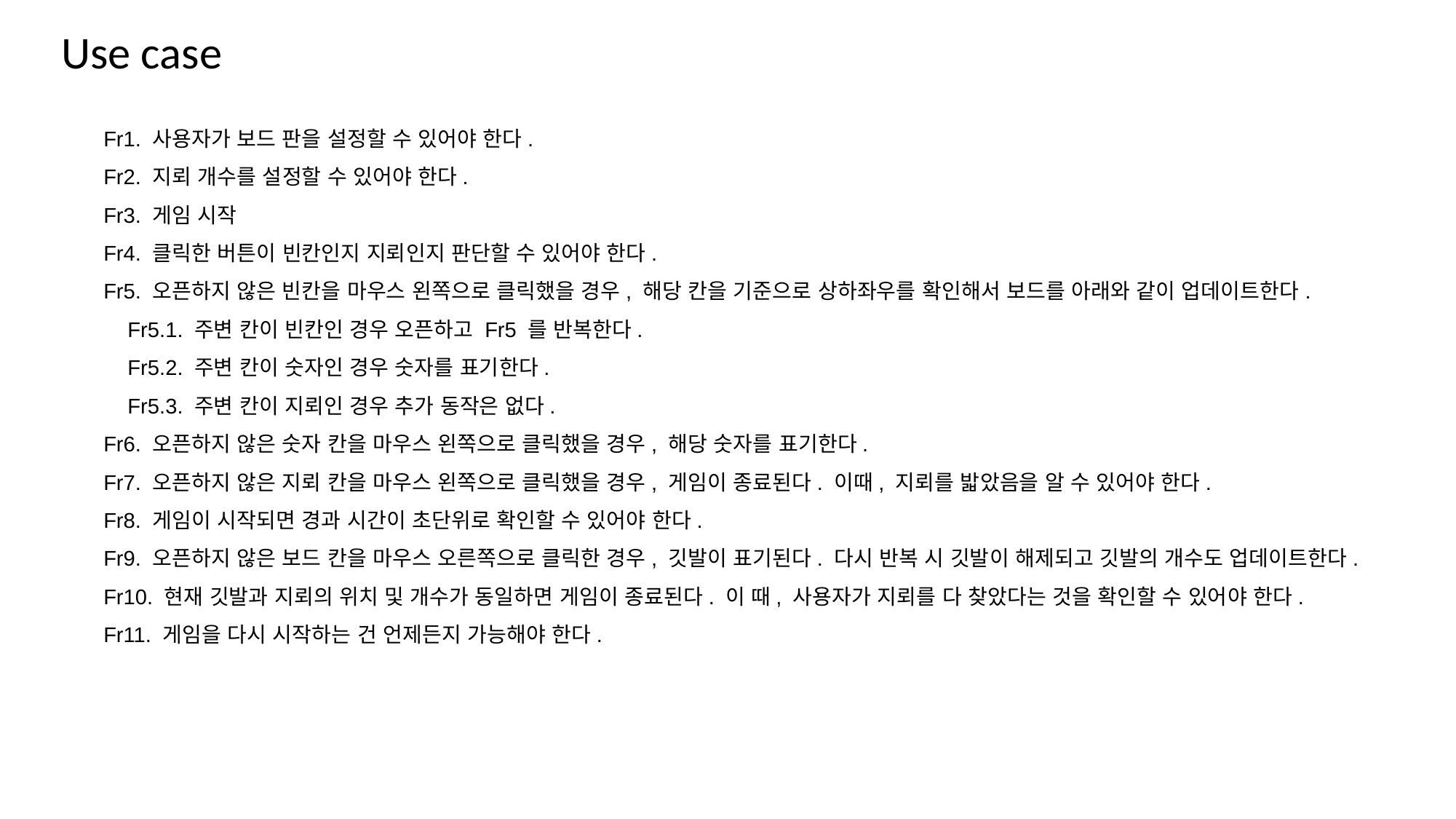

Use case
Fr1. 사용자가 보드 판을 설정할 수 있어야 한다.
Fr2. 지뢰 개수를 설정할 수 있어야 한다.
Fr3. 게임 시작
Fr4. 클릭한 버튼이 빈칸인지 지뢰인지 판단할 수 있어야 한다.
Fr5. 오픈하지 않은 빈칸을 마우스 왼쪽으로 클릭했을 경우, 해당 칸을 기준으로 상하좌우를 확인해서 보드를 아래와 같이 업데이트한다.
    Fr5.1. 주변 칸이 빈칸인 경우 오픈하고 Fr5 를 반복한다.
    Fr5.2. 주변 칸이 숫자인 경우 숫자를 표기한다.
    Fr5.3. 주변 칸이 지뢰인 경우 추가 동작은 없다.
Fr6. 오픈하지 않은 숫자 칸을 마우스 왼쪽으로 클릭했을 경우, 해당 숫자를 표기한다.
Fr7. 오픈하지 않은 지뢰 칸을 마우스 왼쪽으로 클릭했을 경우, 게임이 종료된다. 이때, 지뢰를 밟았음을 알 수 있어야 한다.
Fr8. 게임이 시작되면 경과 시간이 초단위로 확인할 수 있어야 한다.
Fr9. 오픈하지 않은 보드 칸을 마우스 오른쪽으로 클릭한 경우, 깃발이 표기된다. 다시 반복 시 깃발이 해제되고 깃발의 개수도 업데이트한다.
Fr10. 현재 깃발과 지뢰의 위치 및 개수가 동일하면 게임이 종료된다. 이 때, 사용자가 지뢰를 다 찾았다는 것을 확인할 수 있어야 한다.
Fr11. 게임을 다시 시작하는 건 언제든지 가능해야 한다.